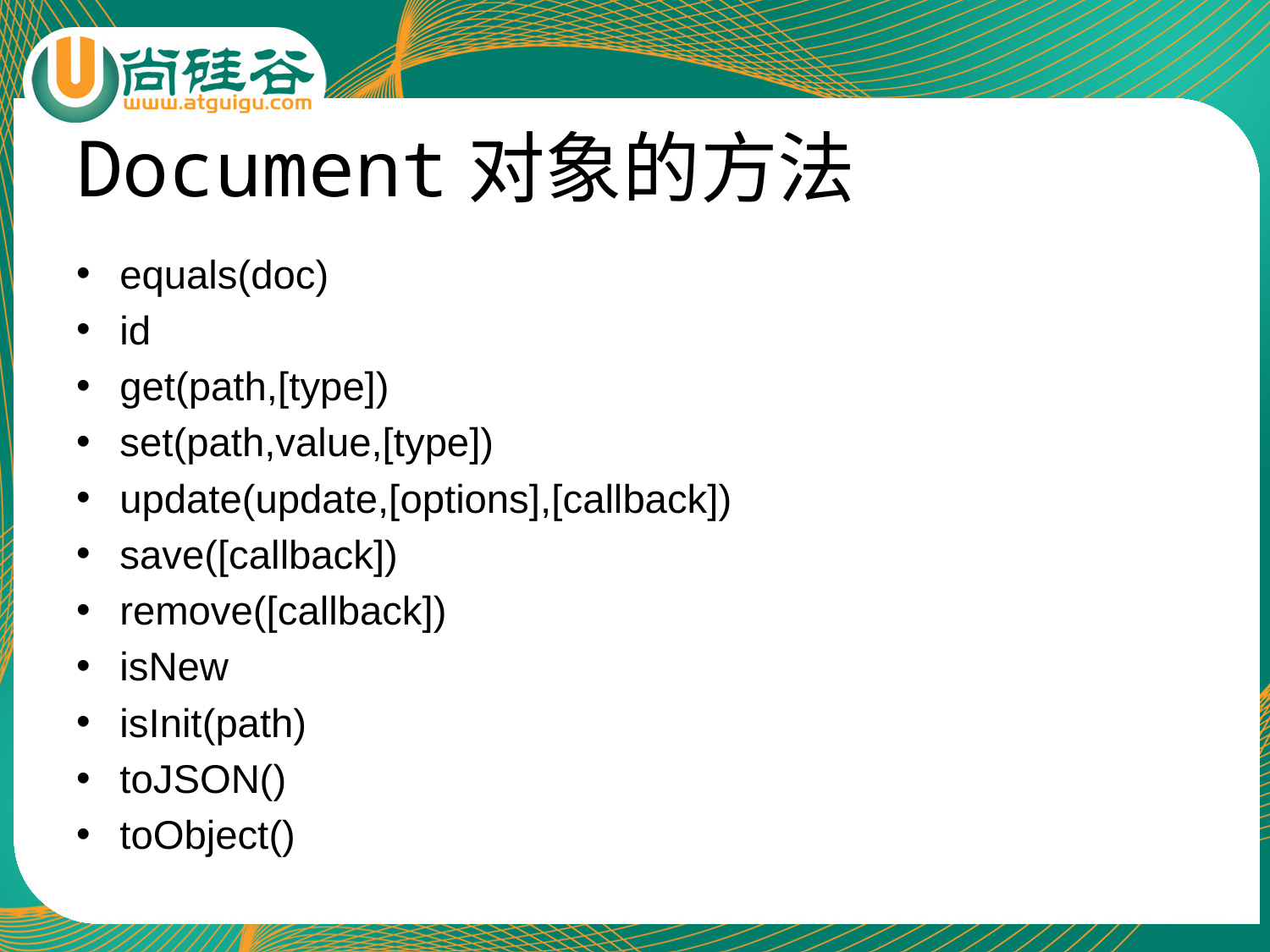

# Document对象的方法
equals(doc)
id
get(path,[type])
set(path,value,[type])
update(update,[options],[callback])
save([callback])
remove([callback])
isNew
isInit(path)
toJSON()
toObject()